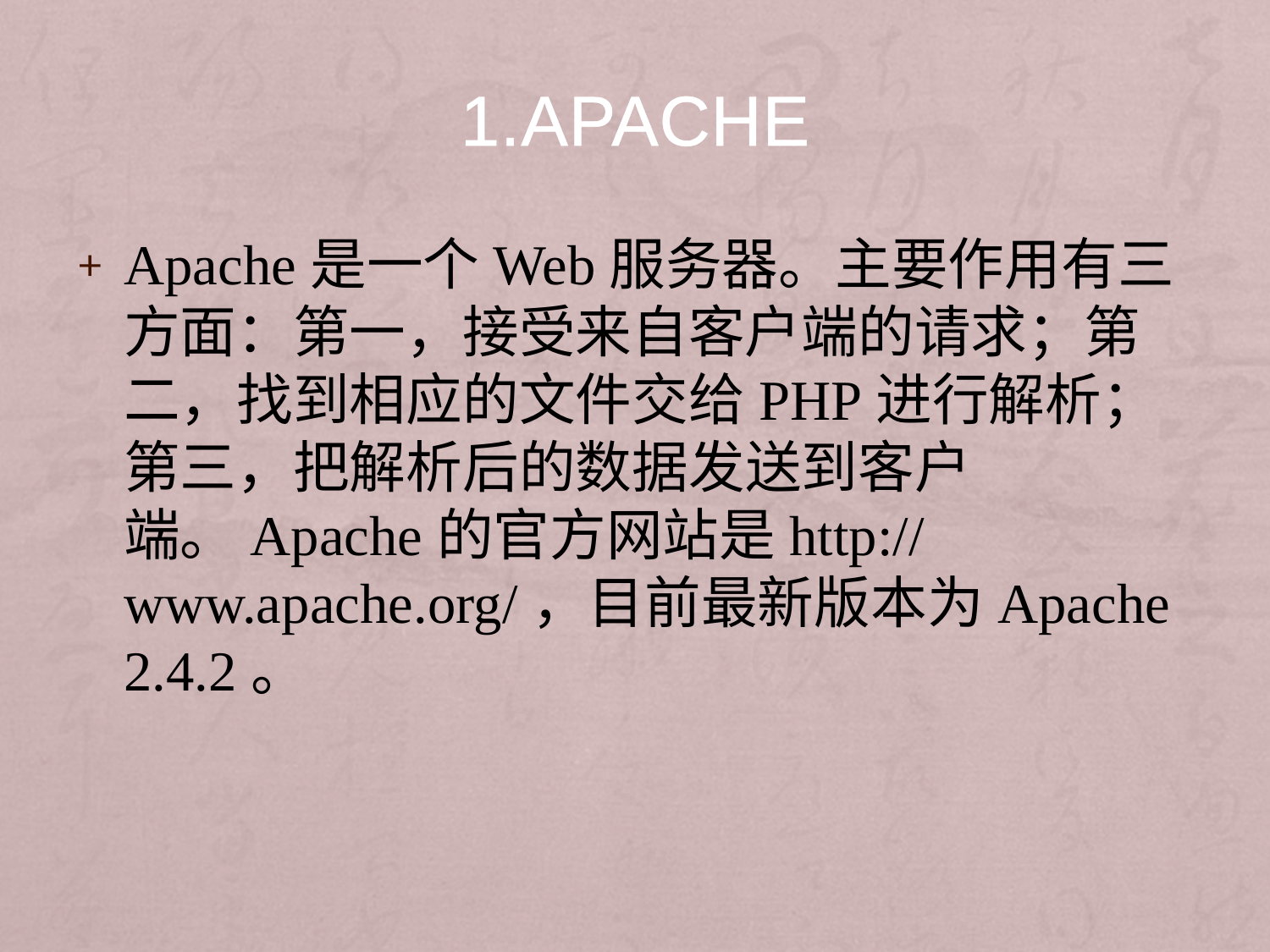

# 1.Apache
Apache是一个Web服务器。主要作用有三方面：第一，接受来自客户端的请求；第二，找到相应的文件交给PHP进行解析；第三，把解析后的数据发送到客户端。Apache的官方网站是http://www.apache.org/，目前最新版本为Apache 2.4.2。